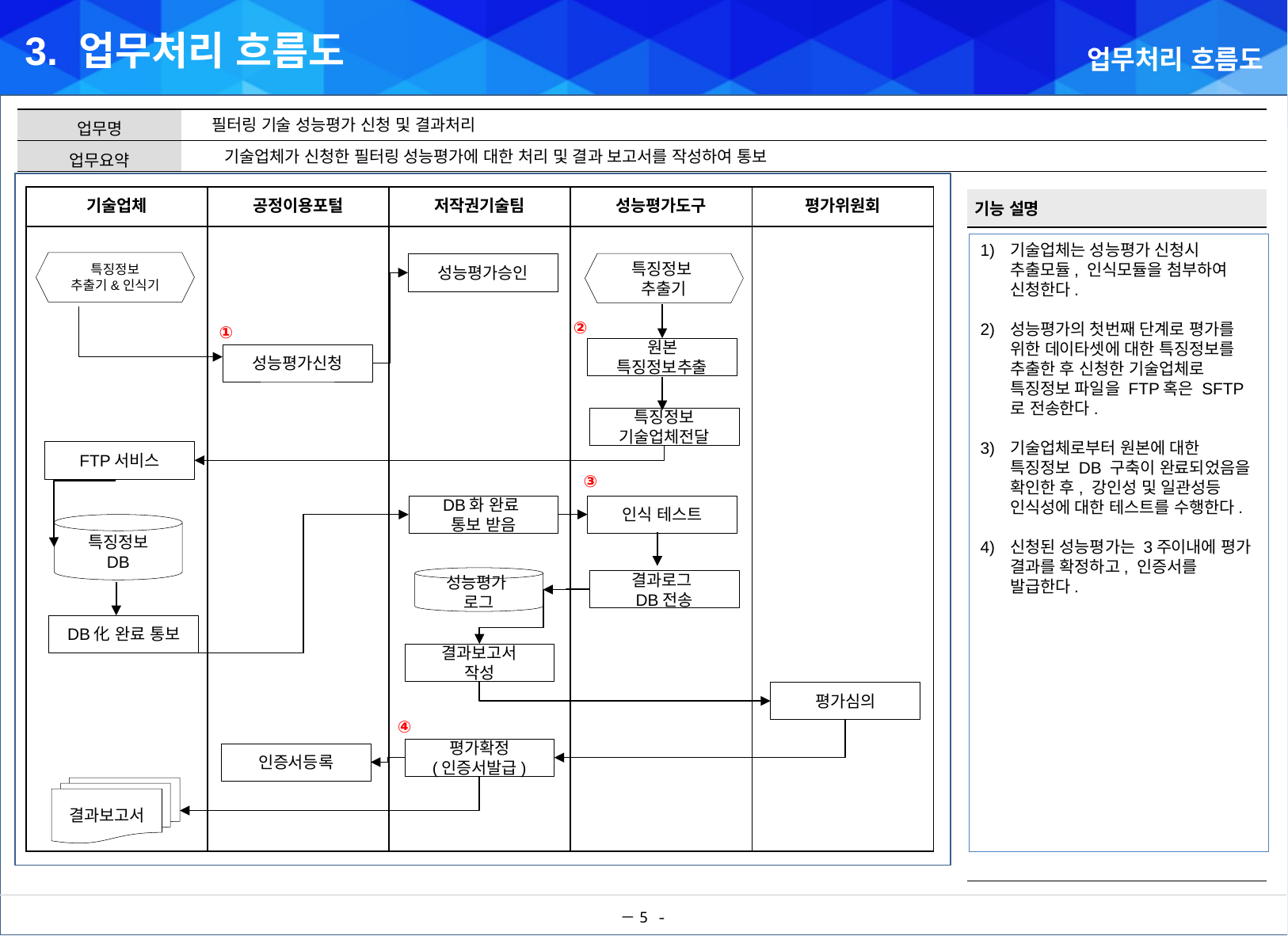

3. 업무처리 흐름도
업무처리 흐름도
필터링 기술 성능평가 신청 및 결과처리
기술업체가 신청한 필터링 성능평가에 대한 처리 및 결과 보고서를 작성하여 통보
| 기술업체 | 공정이용포털 | 저작권기술팀 | 성능평가도구 | 평가위원회 |
| --- | --- | --- | --- | --- |
|  |  |  |  |  |
기술업체는 성능평가 신청시 추출모듈, 인식모듈을 첨부하여 신청한다.

성능평가의 첫번째 단계로 평가를 위한 데이타셋에 대한 특징정보를 추출한 후 신청한 기술업체로 특징정보 파일을 FTP혹은 SFTP로 전송한다.

기술업체로부터 원본에 대한 특징정보 DB 구축이 완료되었음을 확인한 후, 강인성 및 일관성등 인식성에 대한 테스트를 수행한다.

신청된 성능평가는 3주이내에 평가 결과를 확정하고, 인증서를 발급한다.
특징정보
추출기&인식기
특징정보
추출기
성능평가승인
②
①
원본
특징정보추출
성능평가신청
특징정보
기술업체전달
FTP서비스
③
인식 테스트
DB화 완료
통보 받음
특징정보
DB
성능평가
로그
결과로그
DB전송
DB化 완료 통보
결과보고서
작성
평가심의
④
평가확정
(인증서발급)
인증서등록
결과보고서